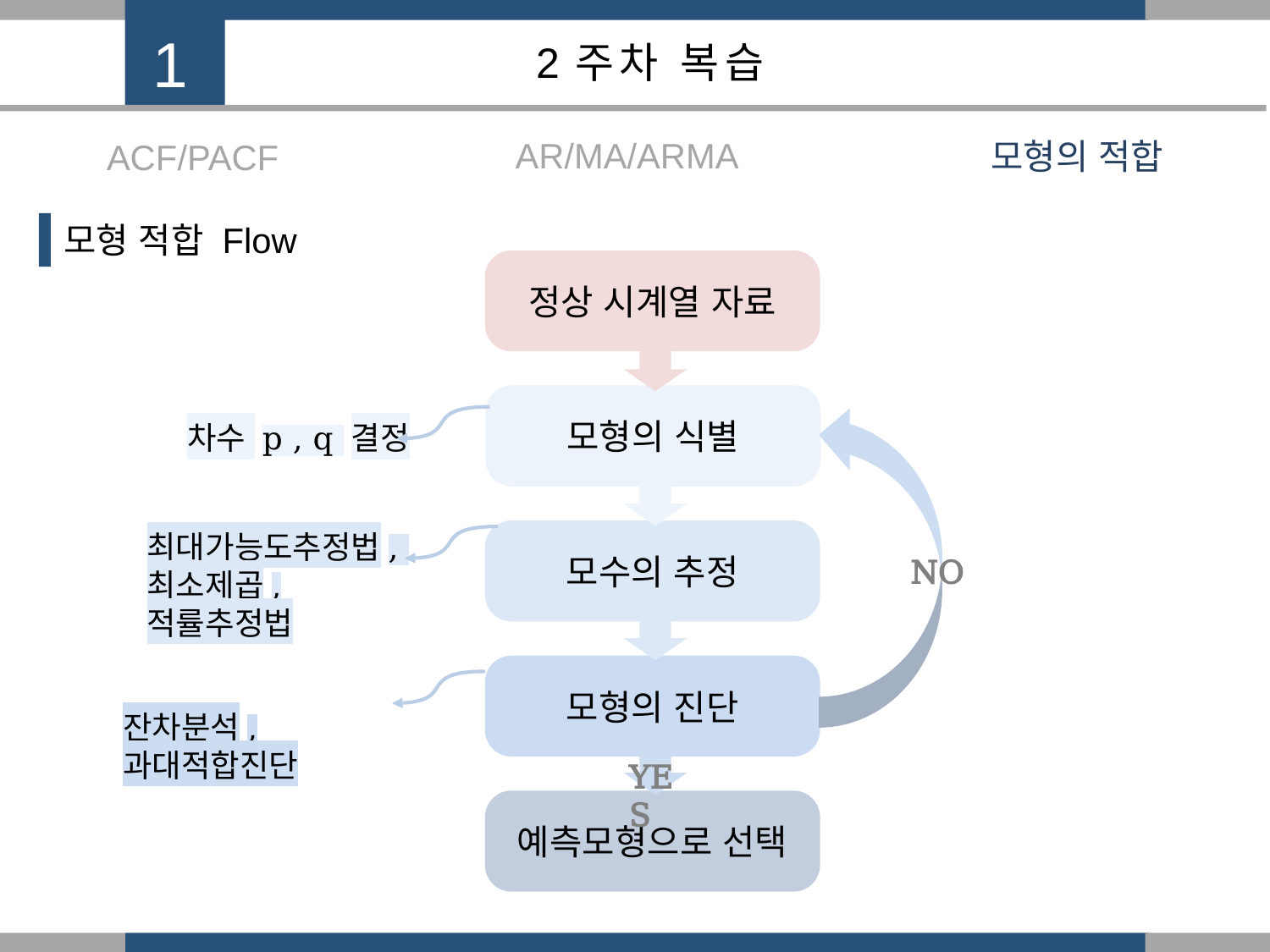

1
2주차 복습

AR/MA/ARMA
모형의 적합
ACF/PACF
모형 적합 Flow

정상 시계열 자료

모형의 식별

모수의 추정
NO

모형의 진단
YES

예측모형으로 선택
차수 p , q 결정
최대가능도추정법,
최소제곱, 적률추정법
잔차분석, 과대적합진단